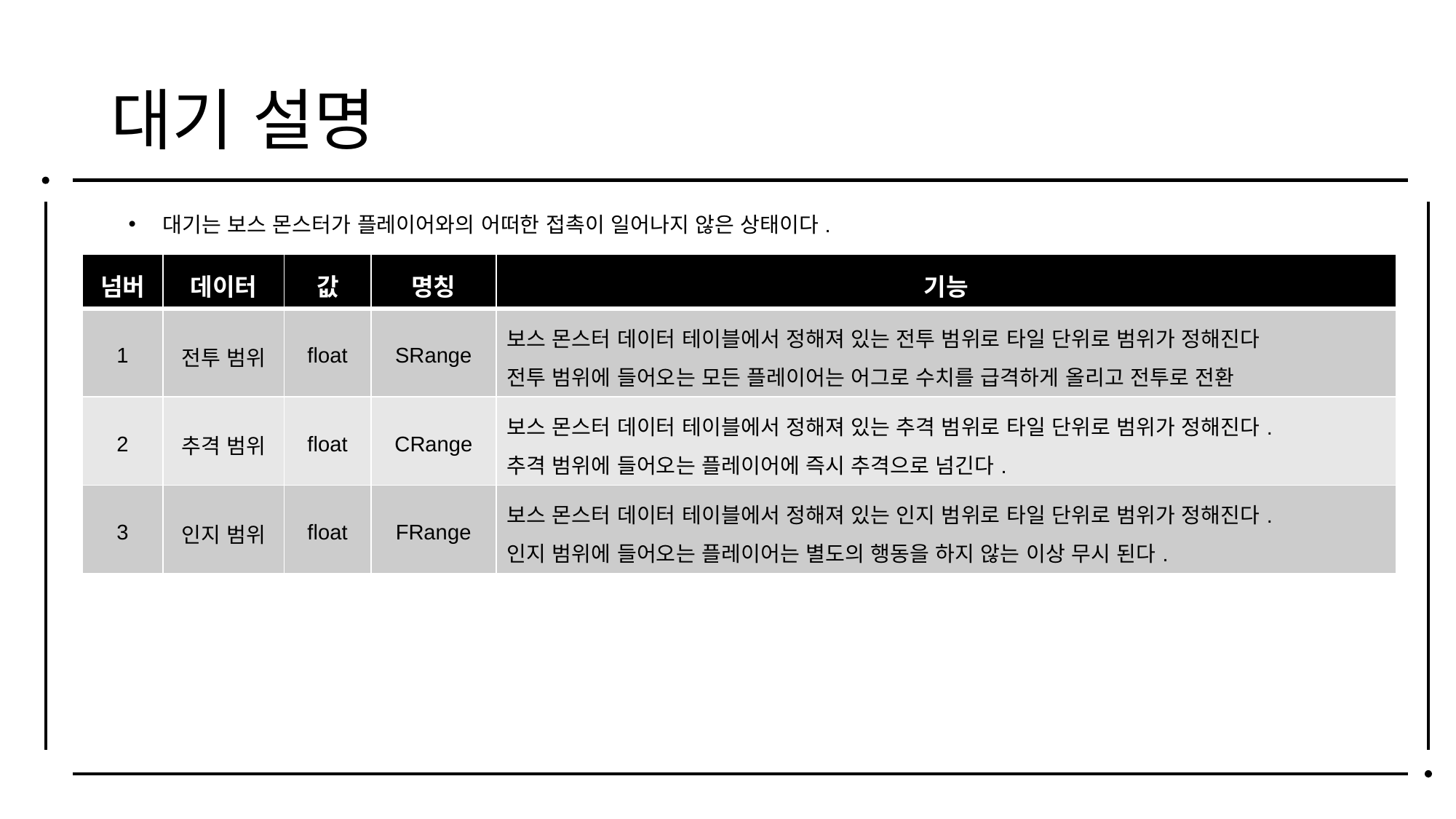

# 대기 설명
대기는 보스 몬스터가 플레이어와의 어떠한 접촉이 일어나지 않은 상태이다.
| 넘버 | 데이터 | 값 | 명칭 | 기능 |
| --- | --- | --- | --- | --- |
| 1 | 전투 범위 | float | SRange | 보스 몬스터 데이터 테이블에서 정해져 있는 전투 범위로 타일 단위로 범위가 정해진다 전투 범위에 들어오는 모든 플레이어는 어그로 수치를 급격하게 올리고 전투로 전환 |
| 2 | 추격 범위 | float | CRange | 보스 몬스터 데이터 테이블에서 정해져 있는 추격 범위로 타일 단위로 범위가 정해진다. 추격 범위에 들어오는 플레이어에 즉시 추격으로 넘긴다. |
| 3 | 인지 범위 | float | FRange | 보스 몬스터 데이터 테이블에서 정해져 있는 인지 범위로 타일 단위로 범위가 정해진다. 인지 범위에 들어오는 플레이어는 별도의 행동을 하지 않는 이상 무시 된다. |
대기 -> 이동 가능 지역으로 이동 -> 발견 여부? -> 추격 상태로 이동